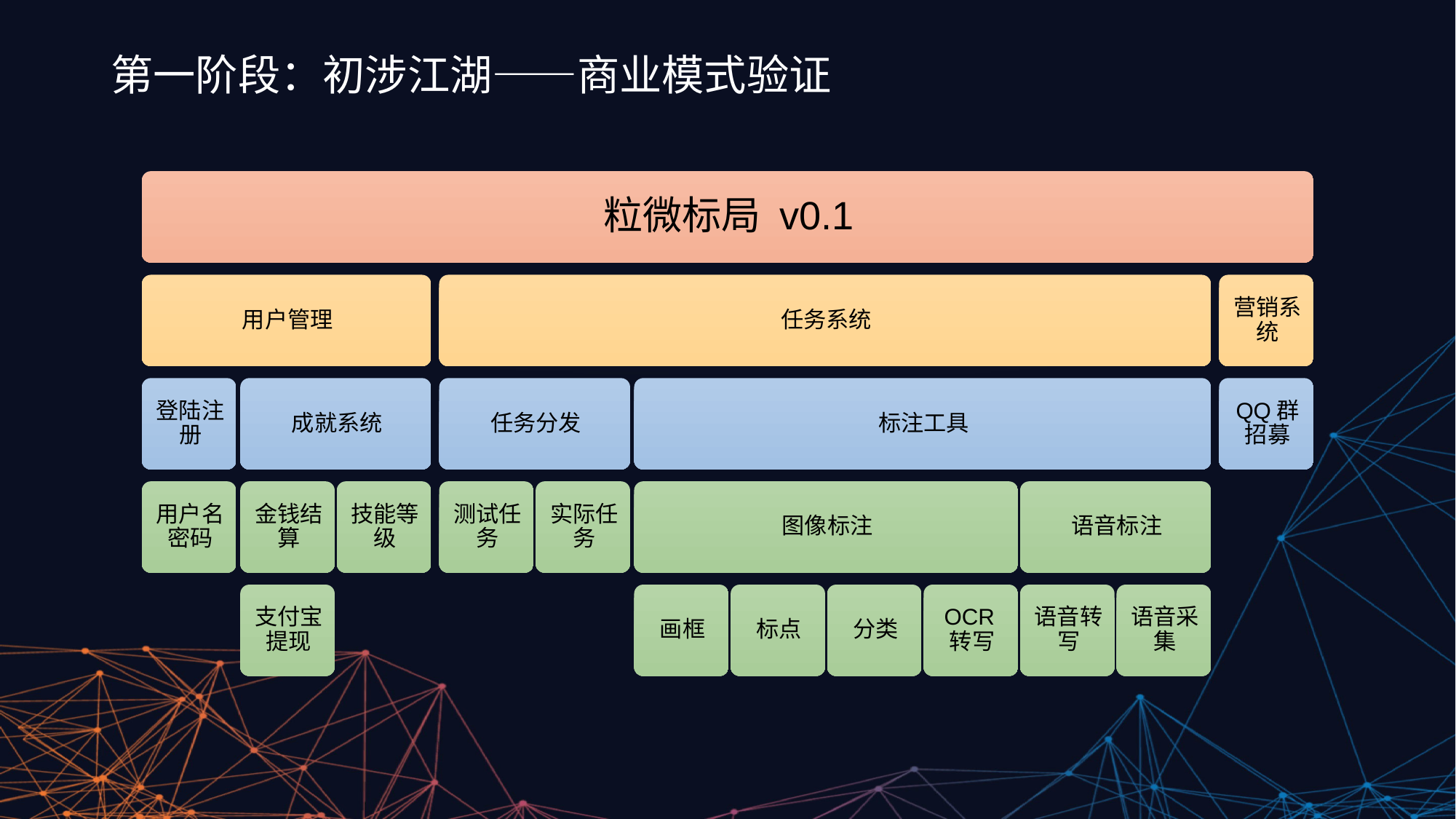

# 第一阶段：初涉江湖——商业模式验证
粒微标局 v0.1
用户管理
登陆注册
用户名密码
成就系统
金钱结算
支付宝提现
技能等级
任务系统
任务分发
测试任务
实际任务
标注工具
图像标注
画框
标点
分类
OCR转写
语音标注
语音转写
语音采集
营销系统
QQ群招募